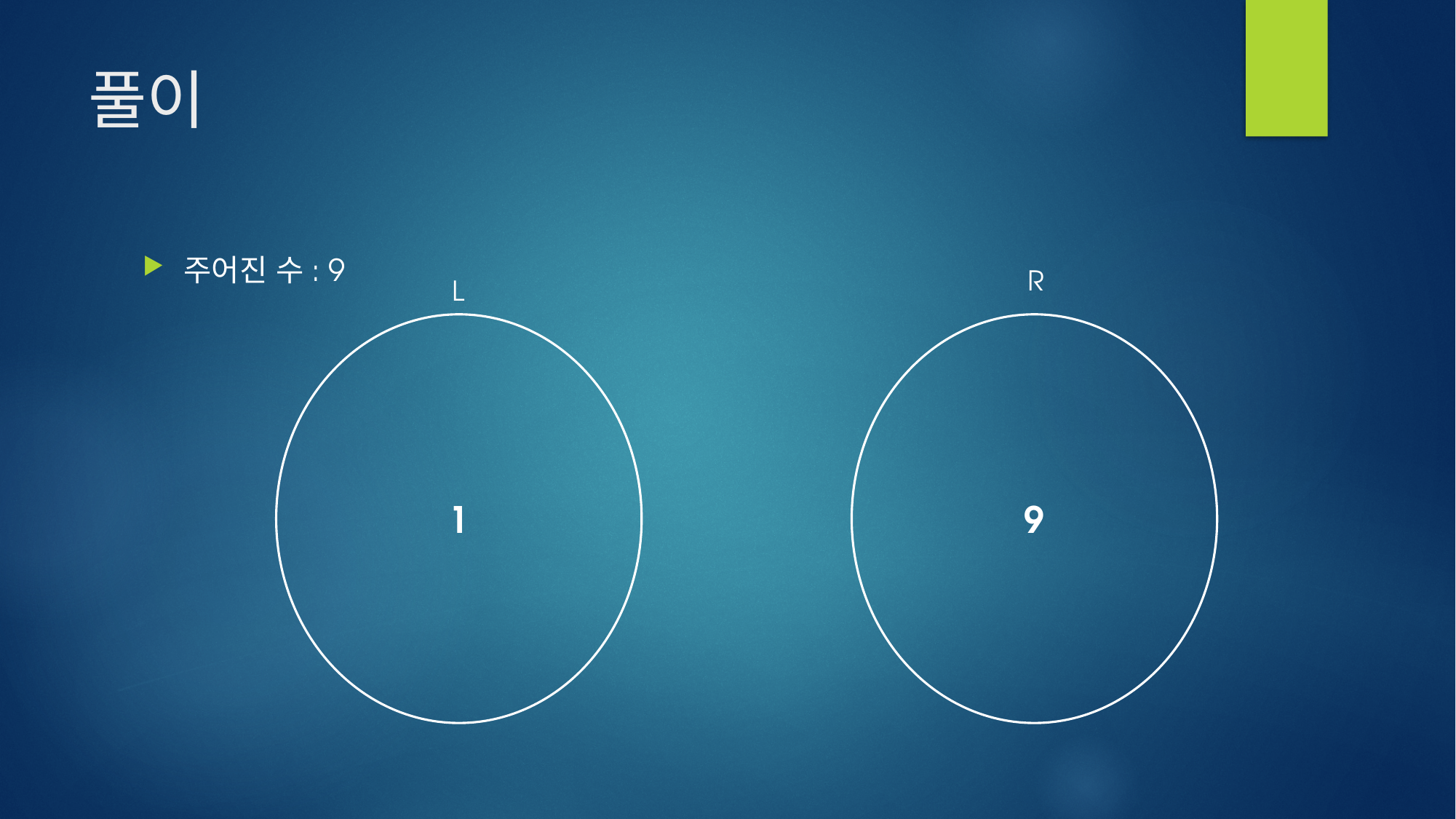

# 풀이
주어진 수: 9
R
L
1
9